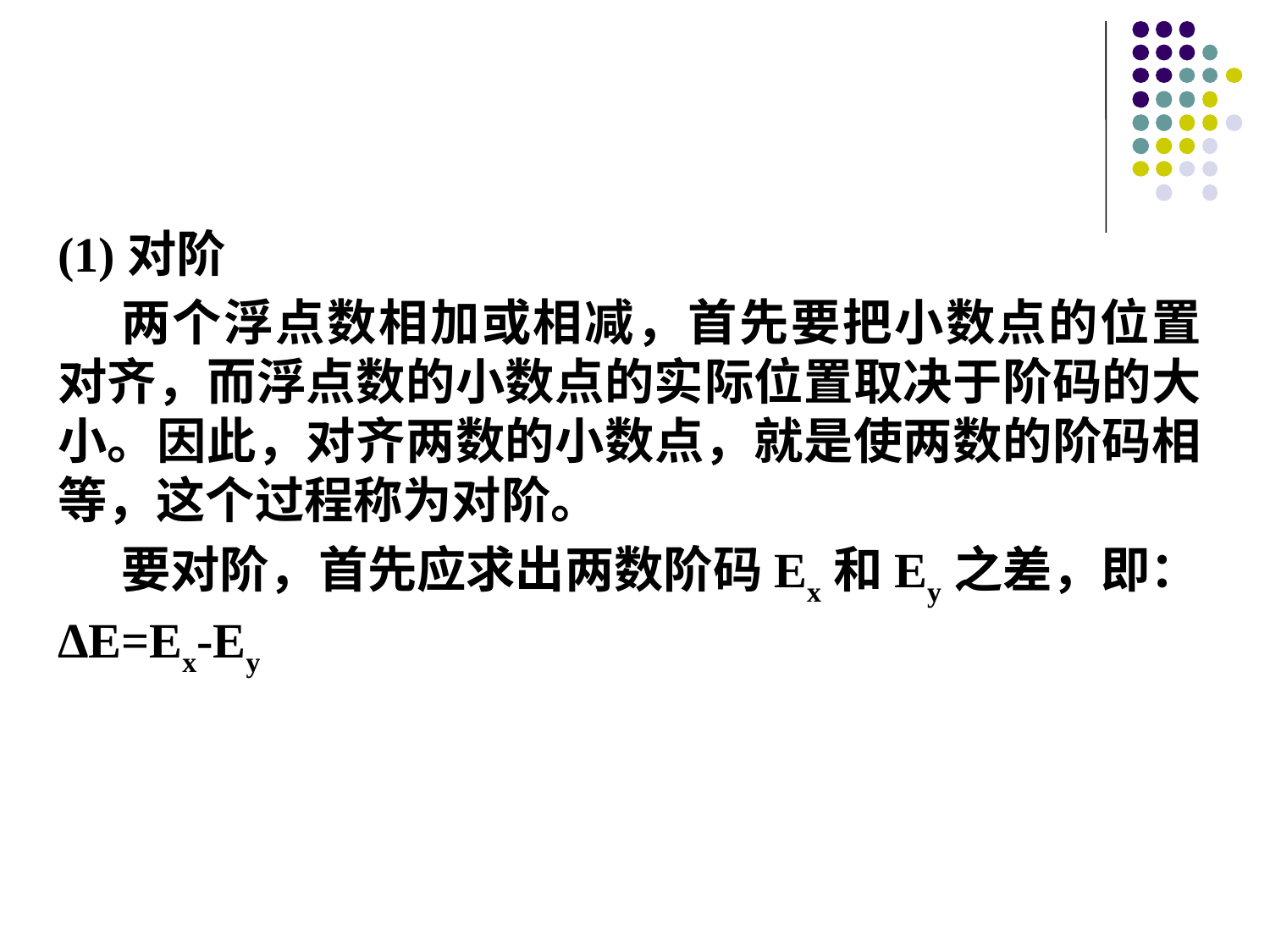

(1)对阶
两个浮点数相加或相减，首先要把小数点的位置对齐，而浮点数的小数点的实际位置取决于阶码的大小。因此，对齐两数的小数点，就是使两数的阶码相等，这个过程称为对阶。
要对阶，首先应求出两数阶码Ex和Ey之差，即：ΔE=Ex-Ey
180